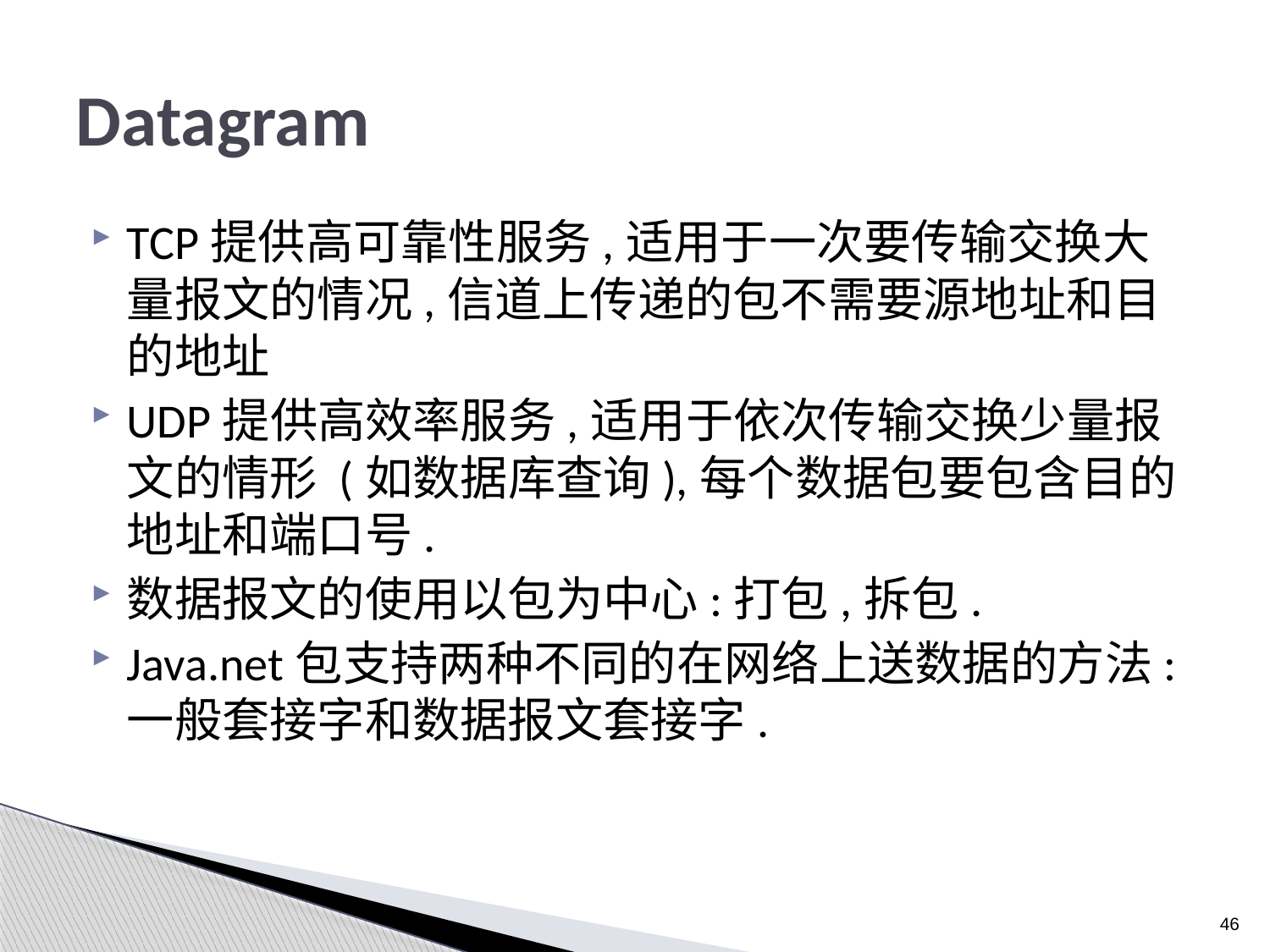

# Datagram
TCP提供高可靠性服务,适用于一次要传输交换大量报文的情况,信道上传递的包不需要源地址和目的地址
UDP提供高效率服务,适用于依次传输交换少量报文的情形 (如数据库查询),每个数据包要包含目的地址和端口号.
数据报文的使用以包为中心:打包,拆包.
Java.net包支持两种不同的在网络上送数据的方法:一般套接字和数据报文套接字.

46